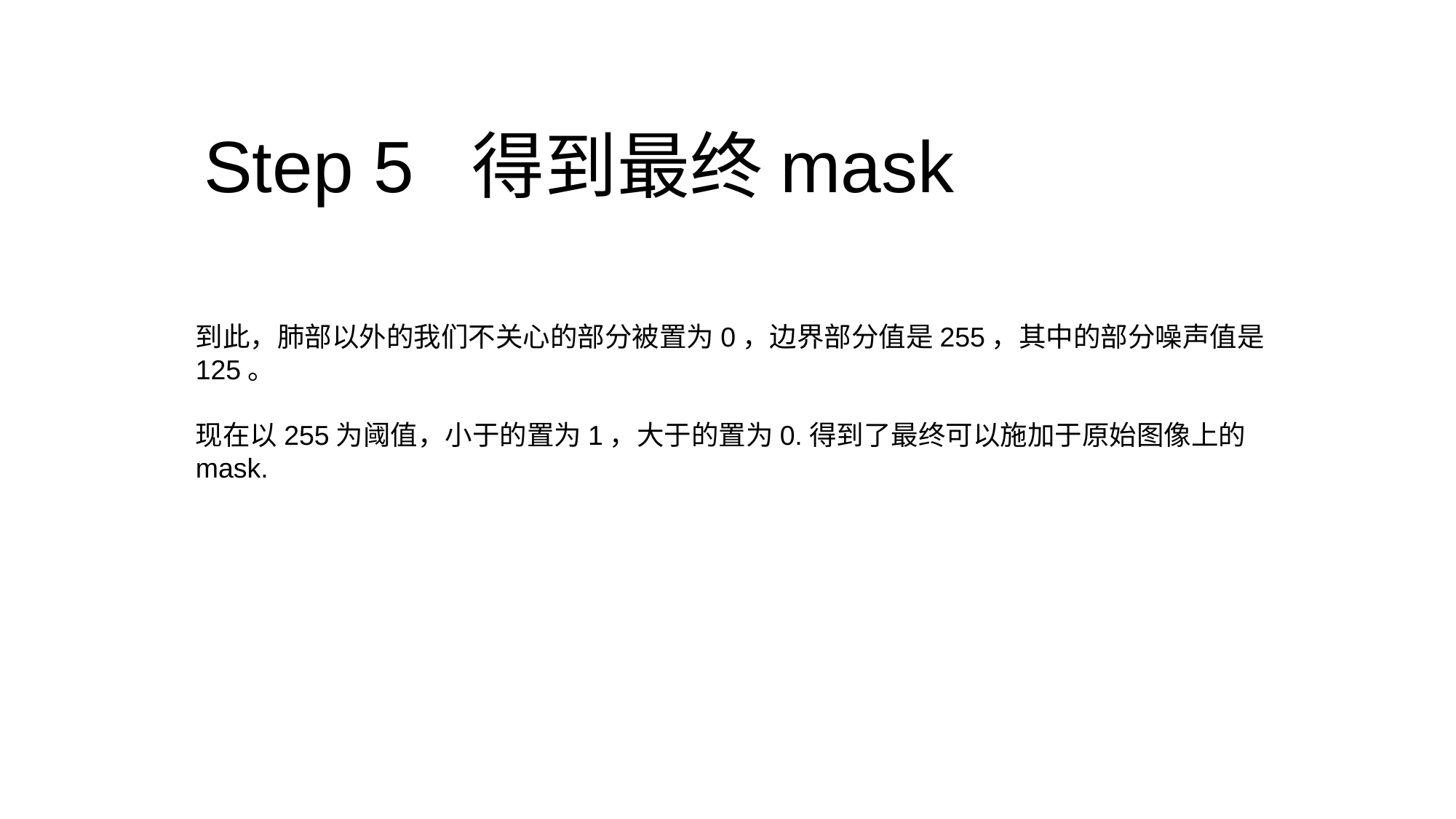

# Step 5  得到最终mask
到此，肺部以外的我们不关心的部分被置为0，边界部分值是255，其中的部分噪声值是125。

现在以255为阈值，小于的置为1，大于的置为0.得到了最终可以施加于原始图像上的mask.